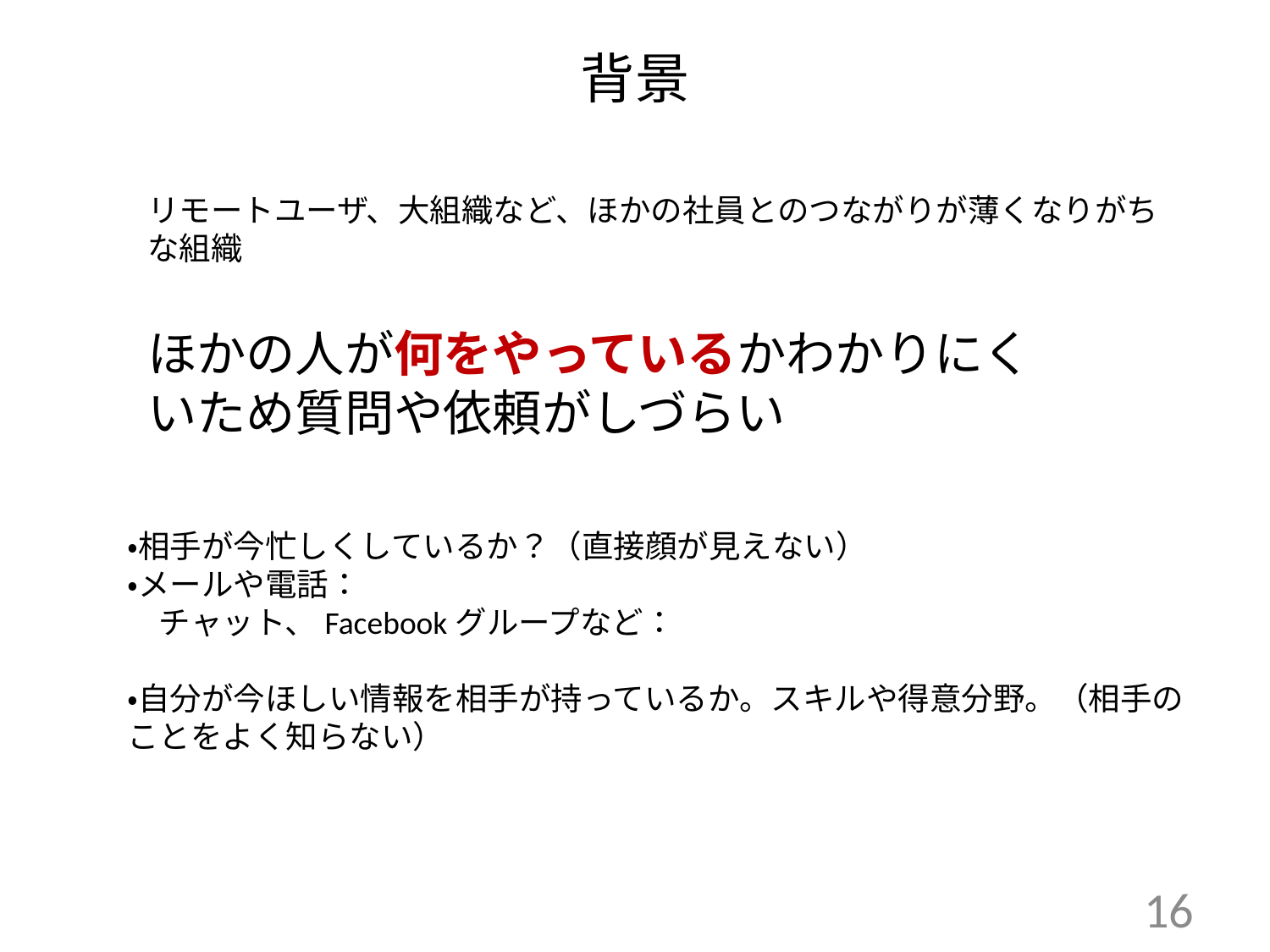

# 背景
リモートユーザ、大組織など、ほかの社員とのつながりが薄くなりがちな組織
ほかの人が何をやっているかわかりにくいため質問や依頼がしづらい
・相手が今忙しくしているか？（直接顔が見えない）
・メールや電話：
　チャット、Facebookグループなど：

・自分が今ほしい情報を相手が持っているか。スキルや得意分野。（相手のことをよく知らない）
16
ツールの課題
メール、電話等→顔色を見て質問できない（質問しづらい）
グループチャット→返信がない。同じ人が発言しがち
大組織の課題
だれが詳しい情報をもっているかわからないためいつも同じ人に聞きがち　→　作業量の不均一化